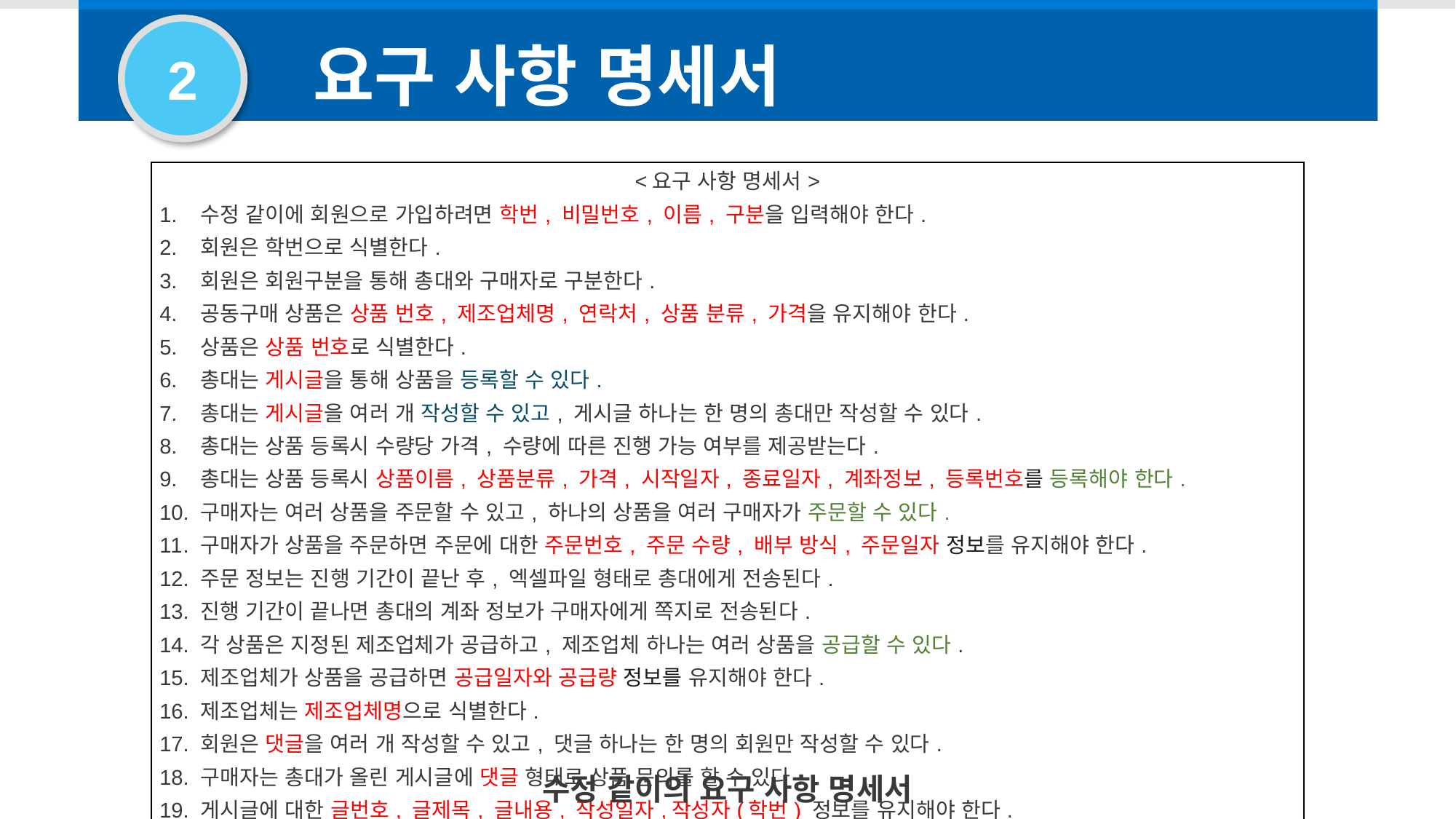

2
요구 사항 명세서
| <요구 사항 명세서> 수정 같이에 회원으로 가입하려면 학번, 비밀번호, 이름, 구분을 입력해야 한다. 회원은 학번으로 식별한다. 회원은 회원구분을 통해 총대와 구매자로 구분한다. 공동구매 상품은 상품 번호, 제조업체명, 연락처, 상품 분류, 가격을 유지해야 한다. 상품은 상품 번호로 식별한다. 총대는 게시글을 통해 상품을 등록할 수 있다. 총대는 게시글을 여러 개 작성할 수 있고, 게시글 하나는 한 명의 총대만 작성할 수 있다. 총대는 상품 등록시 수량당 가격, 수량에 따른 진행 가능 여부를 제공받는다. 총대는 상품 등록시 상품이름, 상품분류, 가격, 시작일자, 종료일자, 계좌정보, 등록번호를 등록해야 한다. 구매자는 여러 상품을 주문할 수 있고, 하나의 상품을 여러 구매자가 주문할 수 있다. 구매자가 상품을 주문하면 주문에 대한 주문번호, 주문 수량, 배부 방식, 주문일자 정보를 유지해야 한다. 주문 정보는 진행 기간이 끝난 후, 엑셀파일 형태로 총대에게 전송된다. 진행 기간이 끝나면 총대의 계좌 정보가 구매자에게 쪽지로 전송된다. 각 상품은 지정된 제조업체가 공급하고, 제조업체 하나는 여러 상품을 공급할 수 있다. 제조업체가 상품을 공급하면 공급일자와 공급량 정보를 유지해야 한다. 제조업체는 제조업체명으로 식별한다. 회원은 댓글을 여러 개 작성할 수 있고, 댓글 하나는 한 명의 회원만 작성할 수 있다. 구매자는 총대가 올린 게시글에 댓글 형태로 상품 문의를 할 수 있다. 게시글에 대한 글번호, 글제목, 글내용, 작성일자,작성자(학번) 정보를 유지해야 한다. 댓글에 대한 댓글번호, 댓글내용, 작성일자,작성자(학번) 정보를 유지해야 한다. 게시글 및 댓글은 글번호로 식별한다. |
| --- |
수정 같이의 요구 사항 명세서